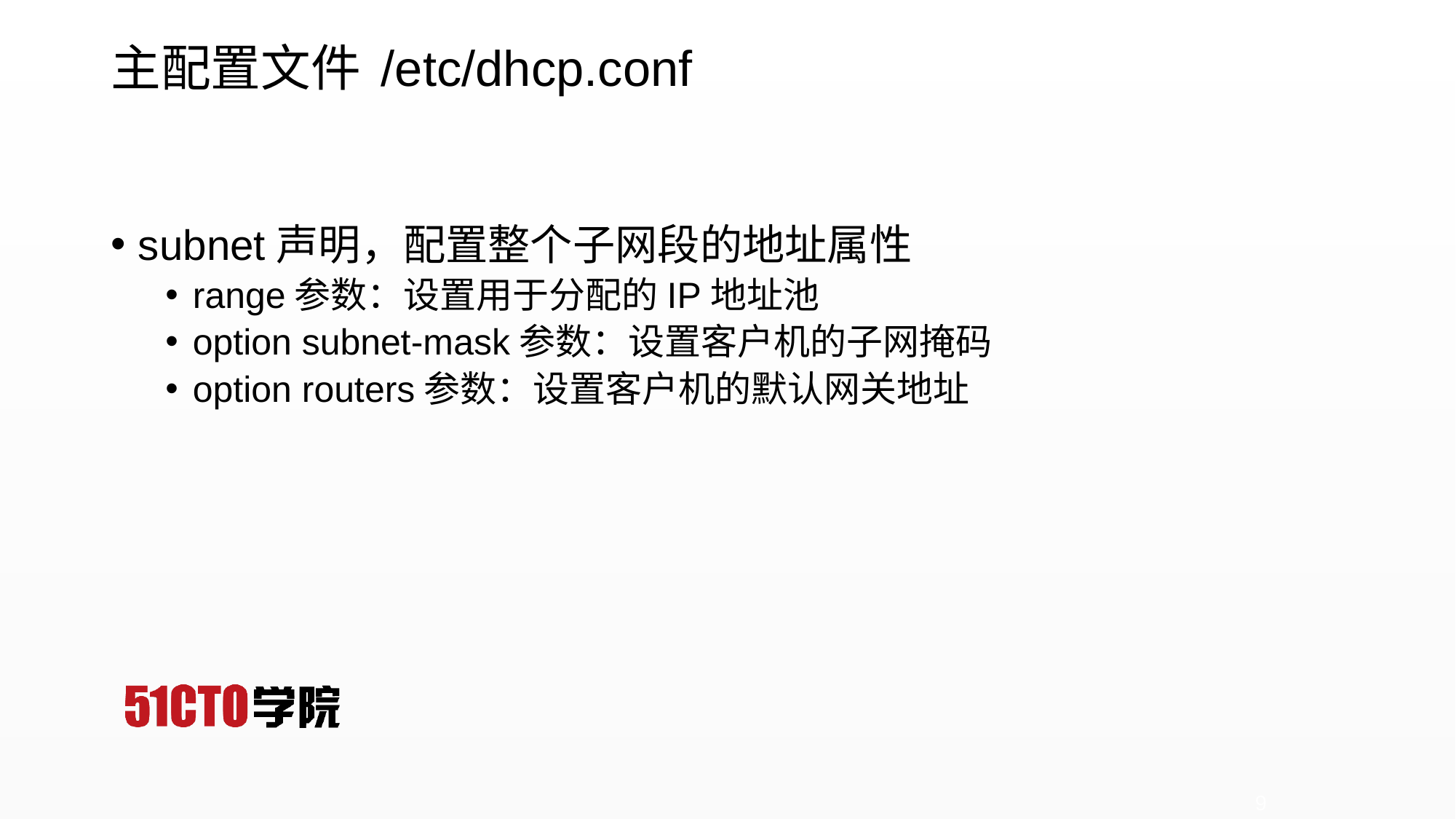

# 主配置文件 /etc/dhcp.conf
subnet声明，配置整个子网段的地址属性
range参数：设置用于分配的IP地址池
option subnet-mask参数：设置客户机的子网掩码
option routers参数：设置客户机的默认网关地址
9